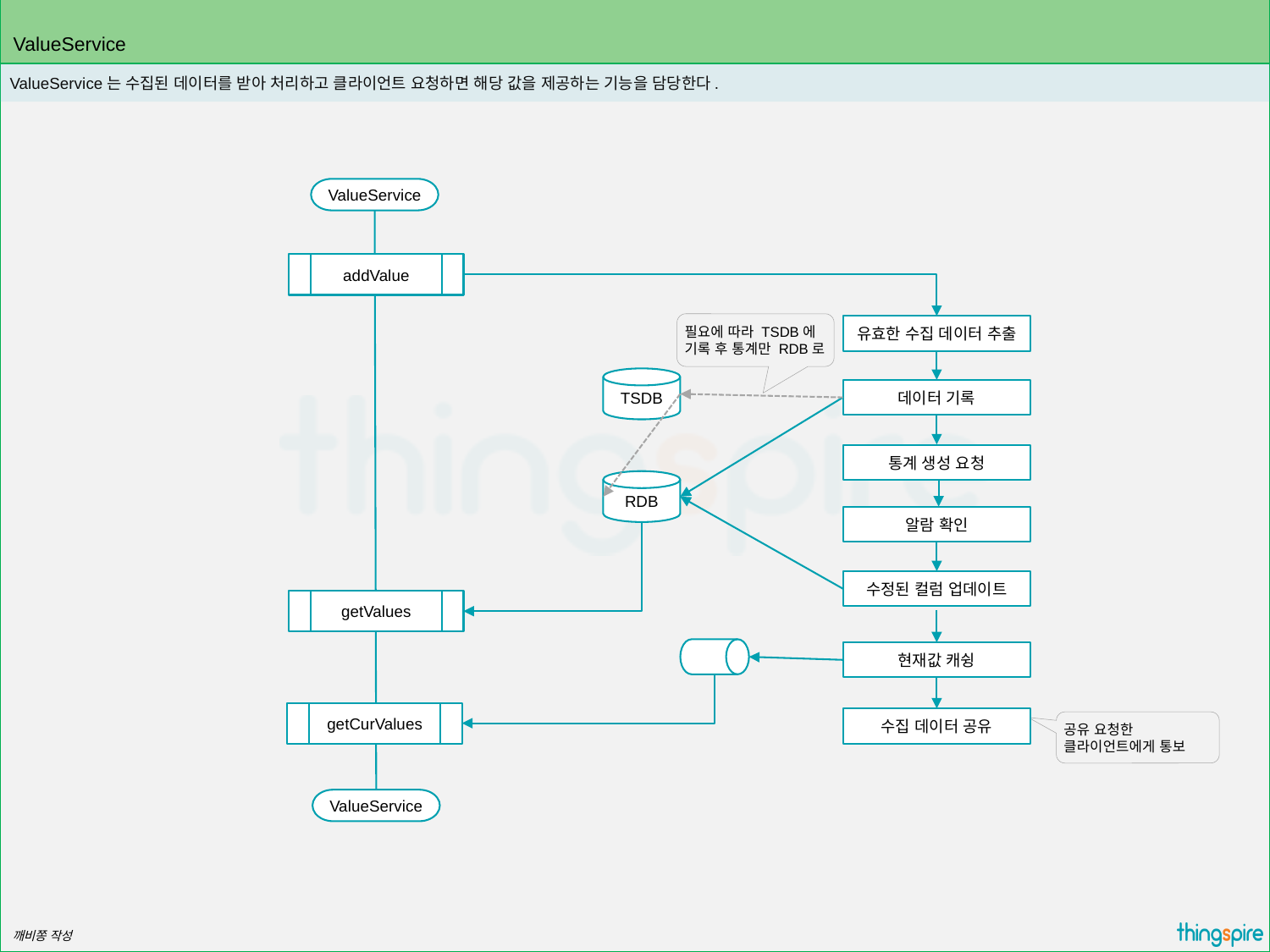

# ValueService
ValueService는 수집된 데이터를 받아 처리하고 클라이언트 요청하면 해당 값을 제공하는 기능을 담당한다.
ValueService
addValue
필요에 따라 TSDB에 기록 후 통계만 RDB로
유효한 수집 데이터 추출
TSDB
데이터 기록
통계 생성 요청
RDB
알람 확인
수정된 컬럼 업데이트
getValues

현재값 캐슁
getCurValues
수집 데이터 공유
공유 요청한 클라이언트에게 통보
ValueService